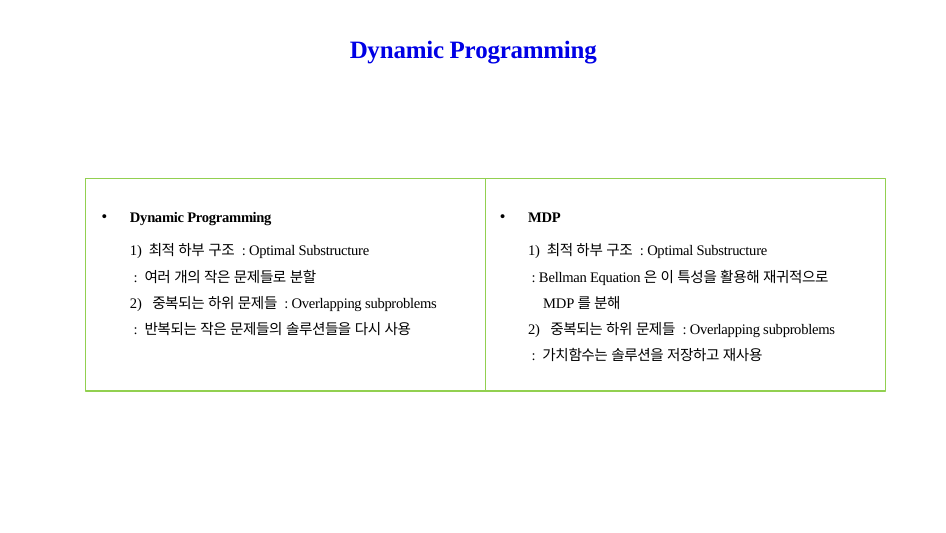

# Dynamic Programming

Dynamic Programming
1) 최적 하부 구조 : Optimal Substructure
 : 여러 개의 작은 문제들로 분할
2)  중복되는 하위 문제들 : Overlapping subproblems
 : 반복되는 작은 문제들의 솔루션들을 다시 사용
MDP
1) 최적 하부 구조 : Optimal Substructure
 : Bellman Equation은 이 특성을 활용해 재귀적으로
   MDP를 분해
2)  중복되는 하위 문제들 : Overlapping subproblems
 : 가치함수는 솔루션을 저장하고 재사용